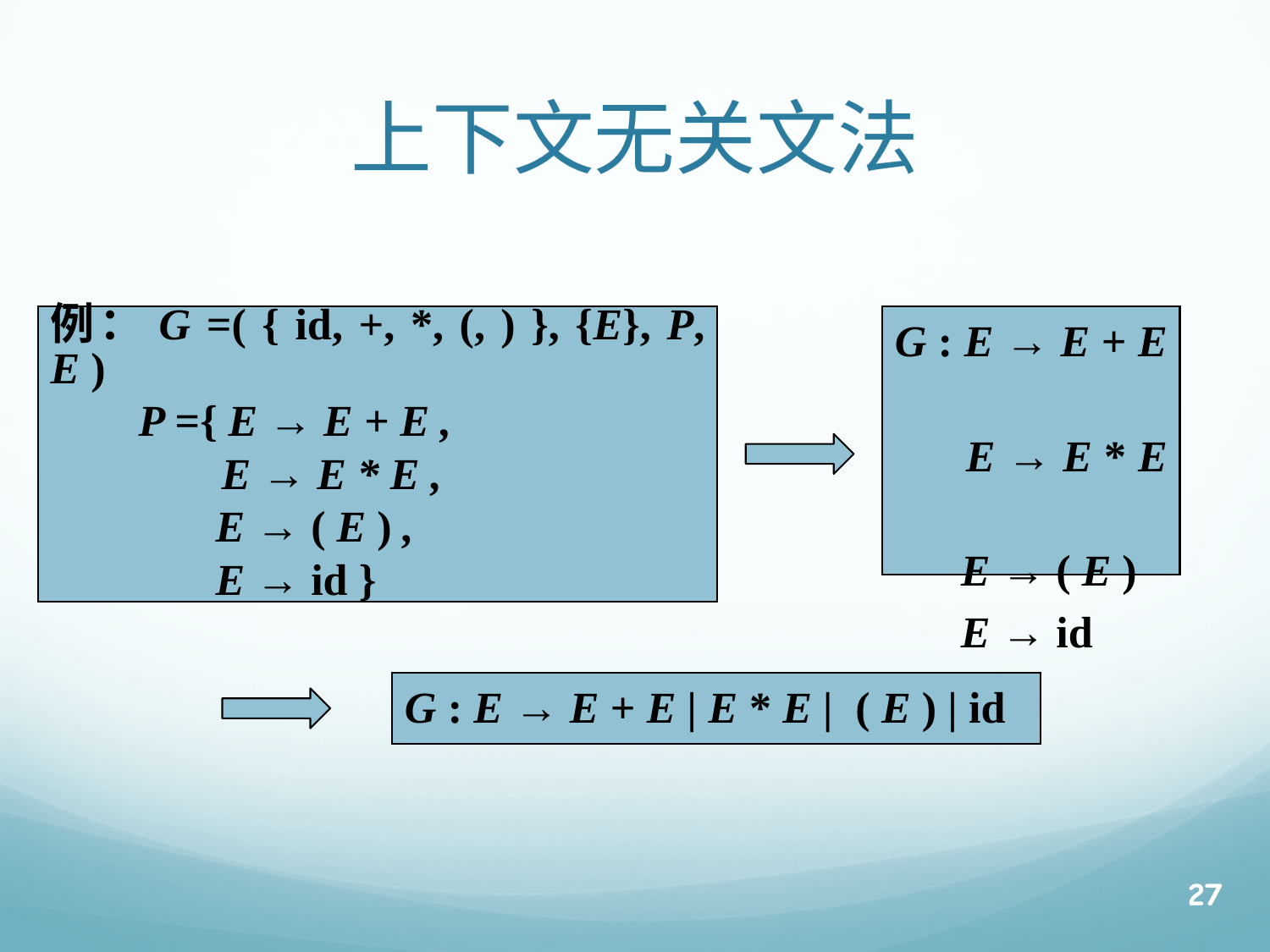

# 上下文无关文法
例：G =( { id, +, *, (, ) }, {E}, P, E )
        P ={ E → E + E ,
       	    E → E * E ,
               E → ( E ) ,
               E → id }
G : E → E + E
      E → E * E
      E → ( E )
      E → id

G : E → E + E | E * E |  ( E ) | id

27